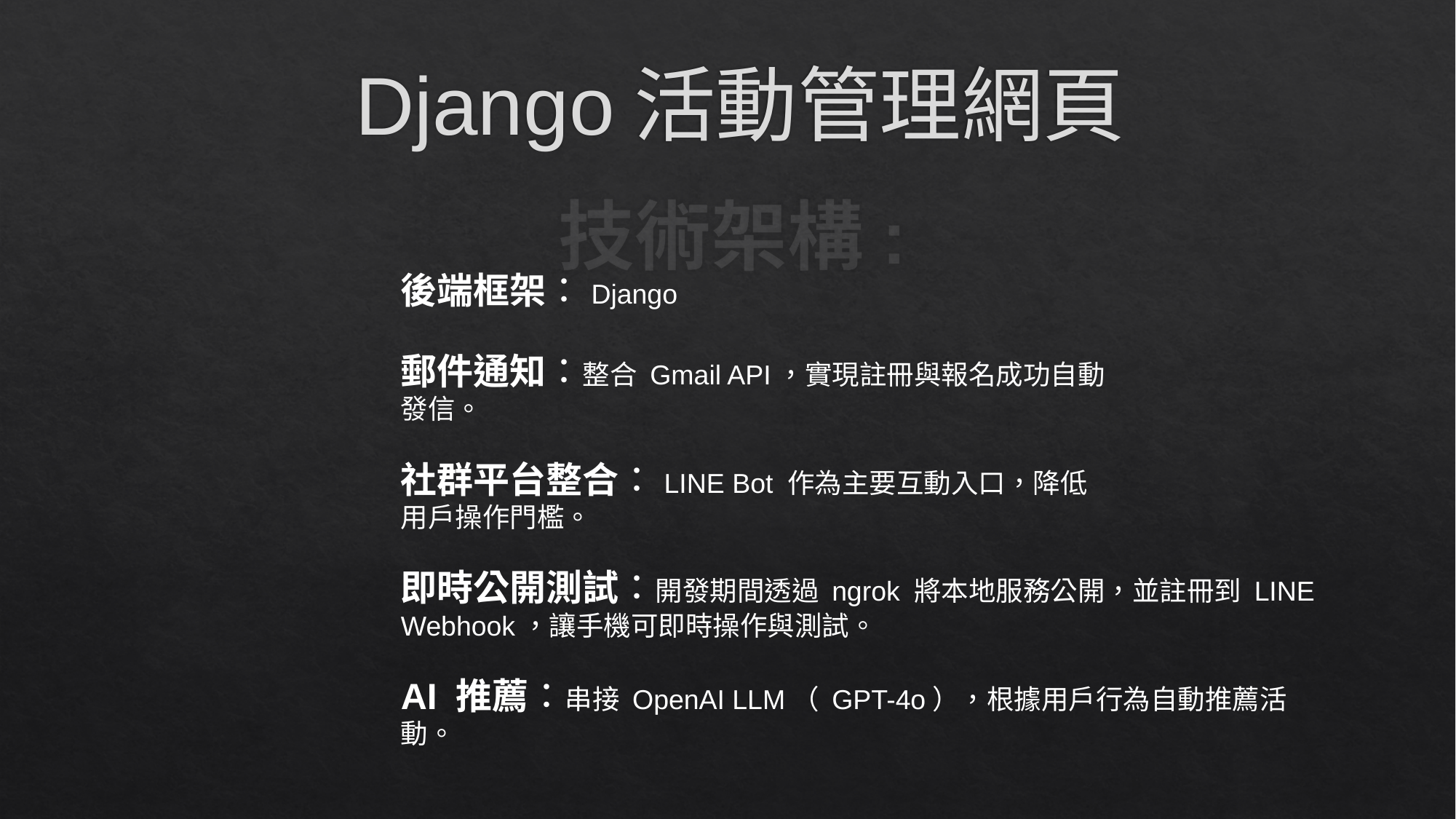

# Django活動管理網頁
技術架構:

後端框架：Django
郵件通知：整合 Gmail API，實現註冊與報名成功自動發信。
社群平台整合：LINE Bot 作為主要互動入口，降低用戶操作門檻。
即時公開測試：開發期間透過 ngrok 將本地服務公開，並註冊到 LINE Webhook，讓手機可即時操作與測試。
AI 推薦：串接 OpenAI LLM（ GPT-4o），根據用戶行為自動推薦活動。